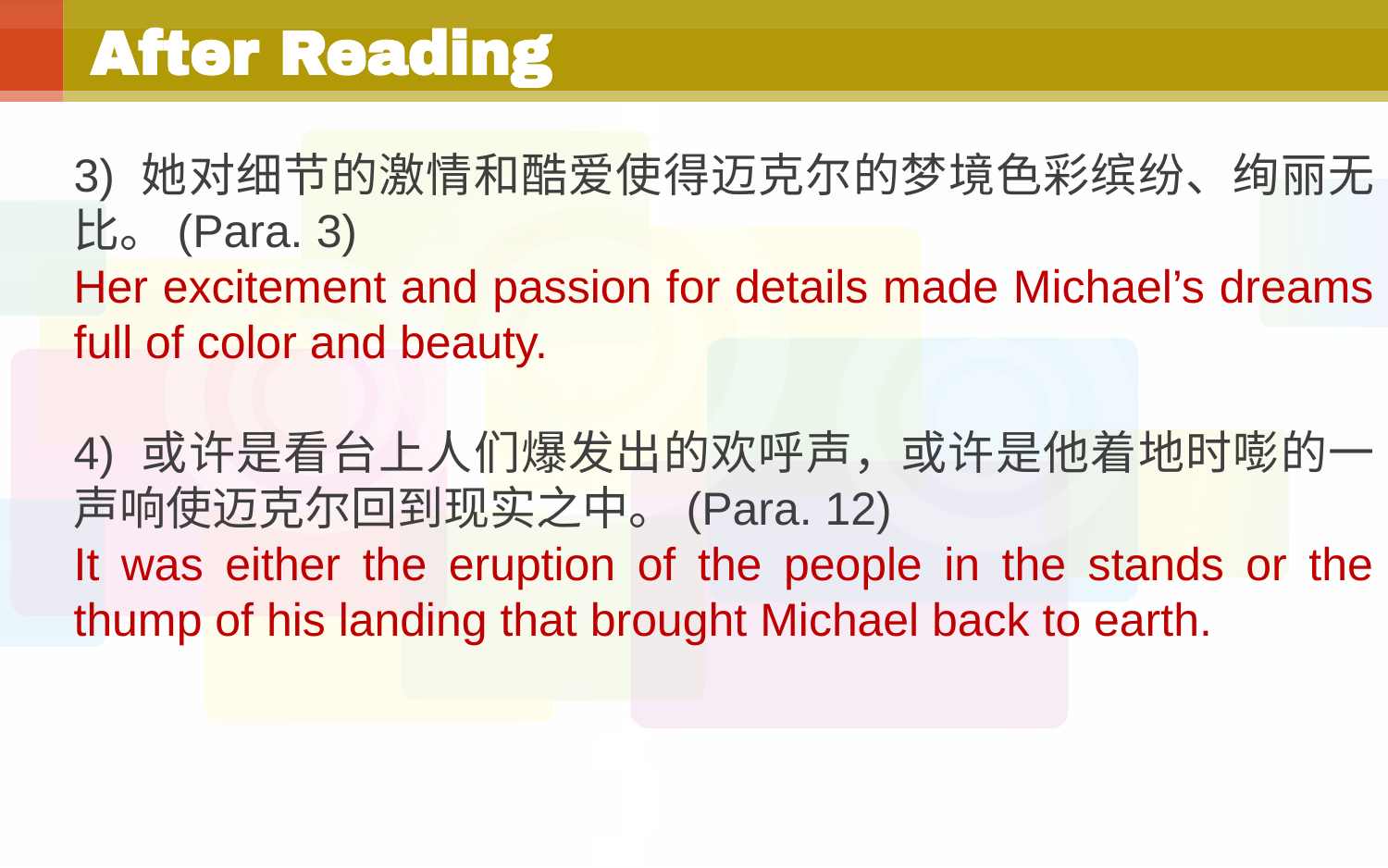

# After Reading
3) 她对细节的激情和酷爱使得迈克尔的梦境色彩缤纷、绚丽无比。(Para. 3)
Her excitement and passion for details made Michael’s dreams full of color and beauty.

4) 或许是看台上人们爆发出的欢呼声，或许是他着地时嘭的一声响使迈克尔回到现实之中。(Para. 12)
It was either the eruption of the people in the stands or the thump of his landing that brought Michael back to earth.